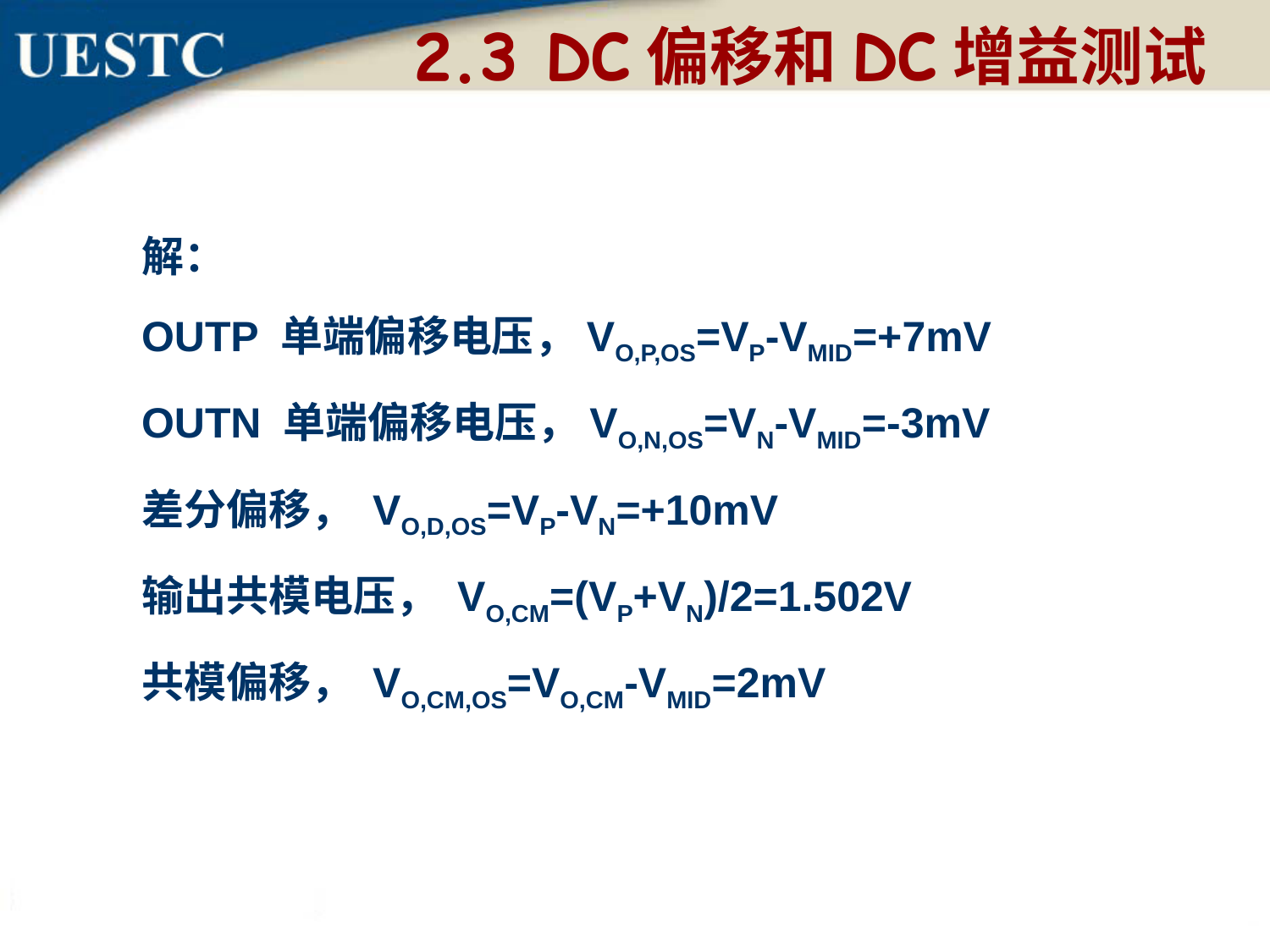

2.3 DC偏移和DC增益测试
解：
OUTP 单端偏移电压，VO,P,OS=VP-VMID=+7mV
OUTN 单端偏移电压，VO,N,OS=VN-VMID=-3mV
差分偏移， VO,D,OS=VP-VN=+10mV
输出共模电压， VO,CM=(VP+VN)/2=1.502V
共模偏移， VO,CM,OS=VO,CM-VMID=2mV